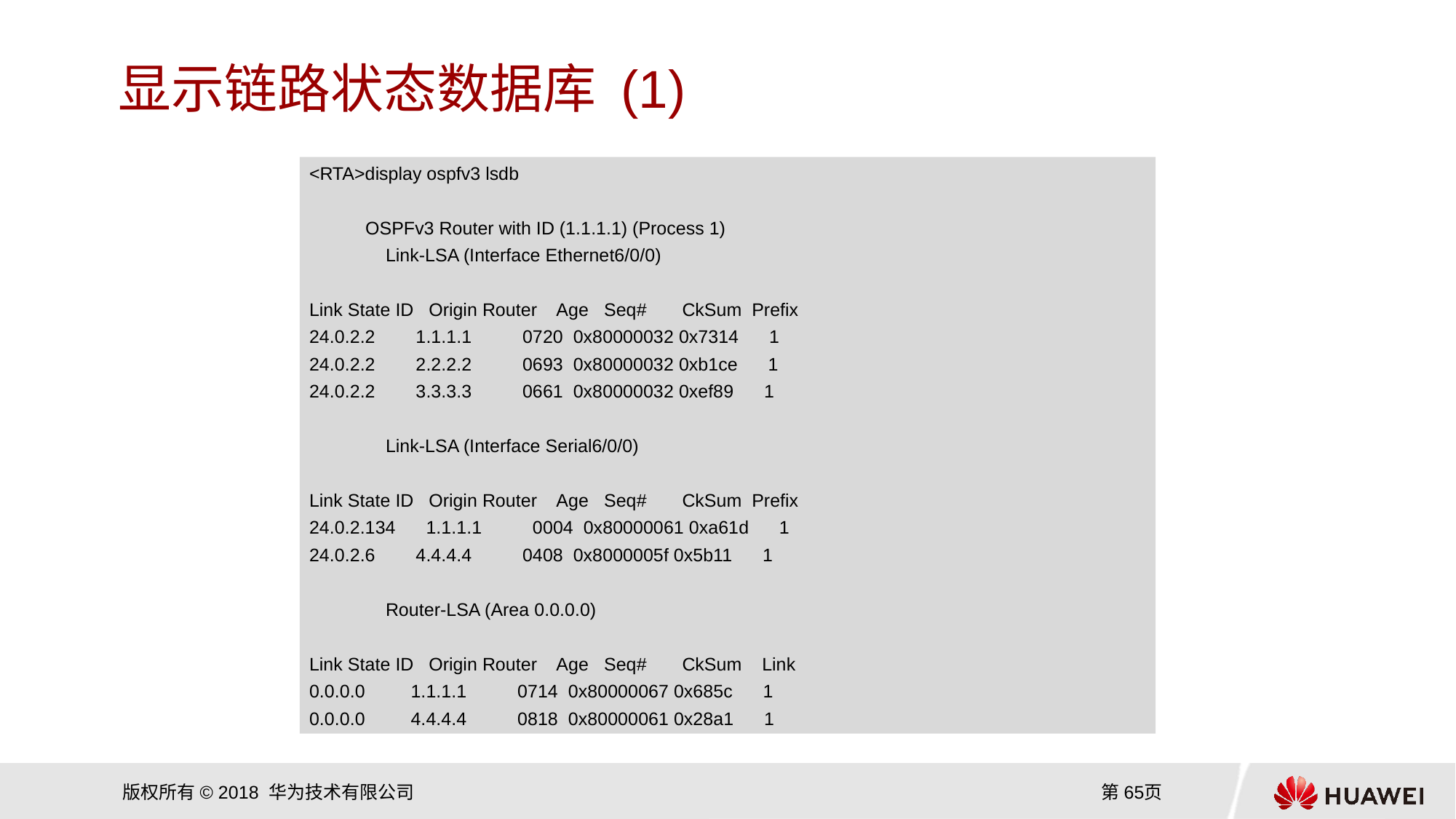

# 显示链路状态数据库 (1)
<RTA>display ospfv3 lsdb

           OSPFv3 Router with ID (1.1.1.1) (Process 1)
               Link-LSA (Interface Ethernet6/0/0)

Link State ID   Origin Router    Age   Seq#       CkSum  Prefix
24.0.2.2        1.1.1.1          0720  0x80000032 0x7314      1
24.0.2.2        2.2.2.2          0693  0x80000032 0xb1ce      1
24.0.2.2        3.3.3.3          0661  0x80000032 0xef89      1

               Link-LSA (Interface Serial6/0/0)

Link State ID   Origin Router    Age   Seq#       CkSum  Prefix
24.0.2.134      1.1.1.1          0004  0x80000061 0xa61d      1
24.0.2.6        4.4.4.4          0408  0x8000005f 0x5b11      1

               Router-LSA (Area 0.0.0.0)

Link State ID   Origin Router    Age   Seq#       CkSum    Link
0.0.0.0         1.1.1.1          0714  0x80000067 0x685c      1
0.0.0.0         4.4.4.4          0818  0x80000061 0x28a1      1